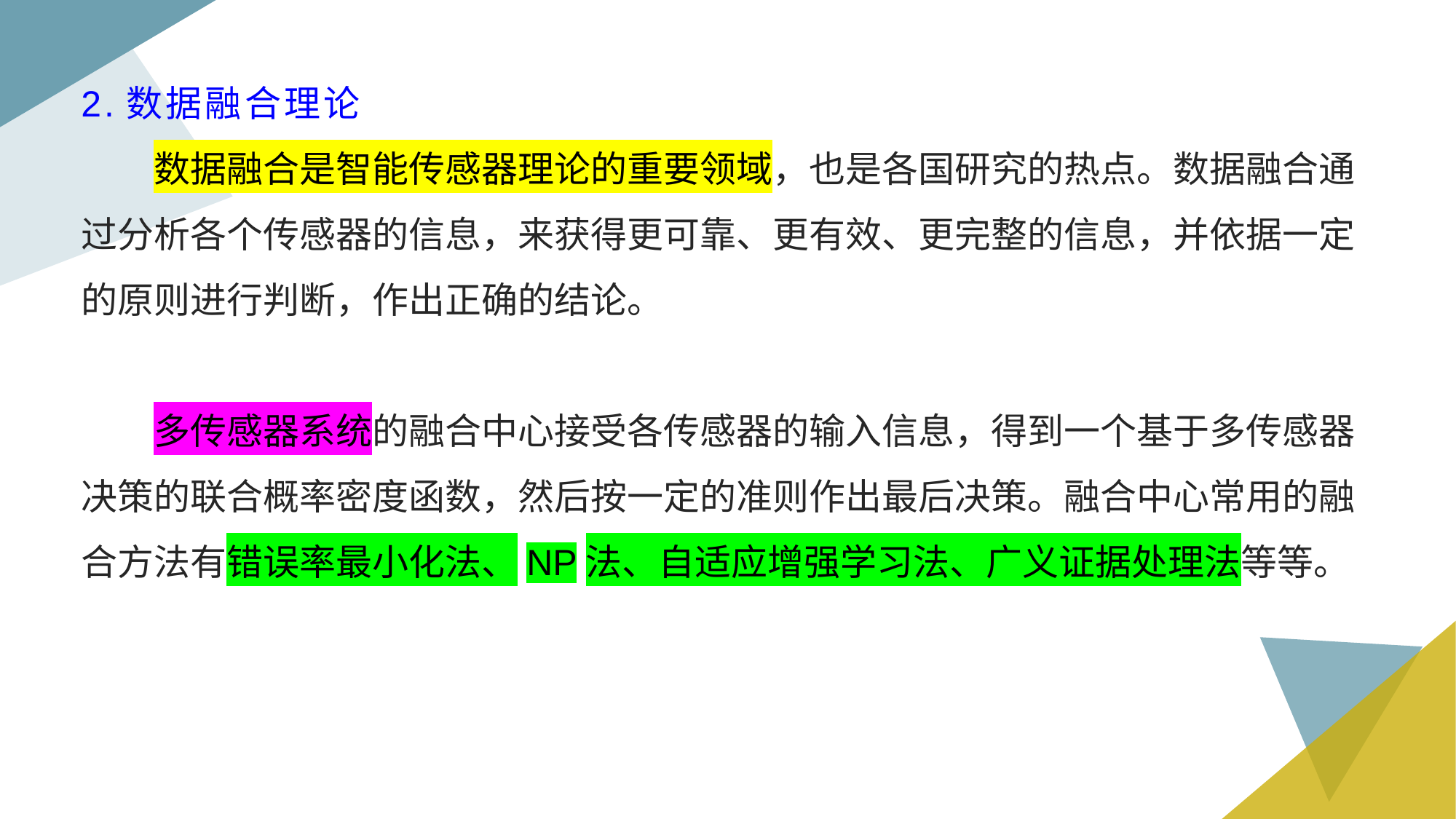

2.数据融合理论
数据融合是智能传感器理论的重要领域，也是各国研究的热点。数据融合通过分析各个传感器的信息，来获得更可靠、更有效、更完整的信息，并依据一定的原则进行判断，作出正确的结论。

多传感器系统的融合中心接受各传感器的输入信息，得到一个基于多传感器决策的联合概率密度函数，然后按一定的准则作出最后决策。融合中心常用的融合方法有错误率最小化法、NP法、自适应增强学习法、广义证据处理法等等。